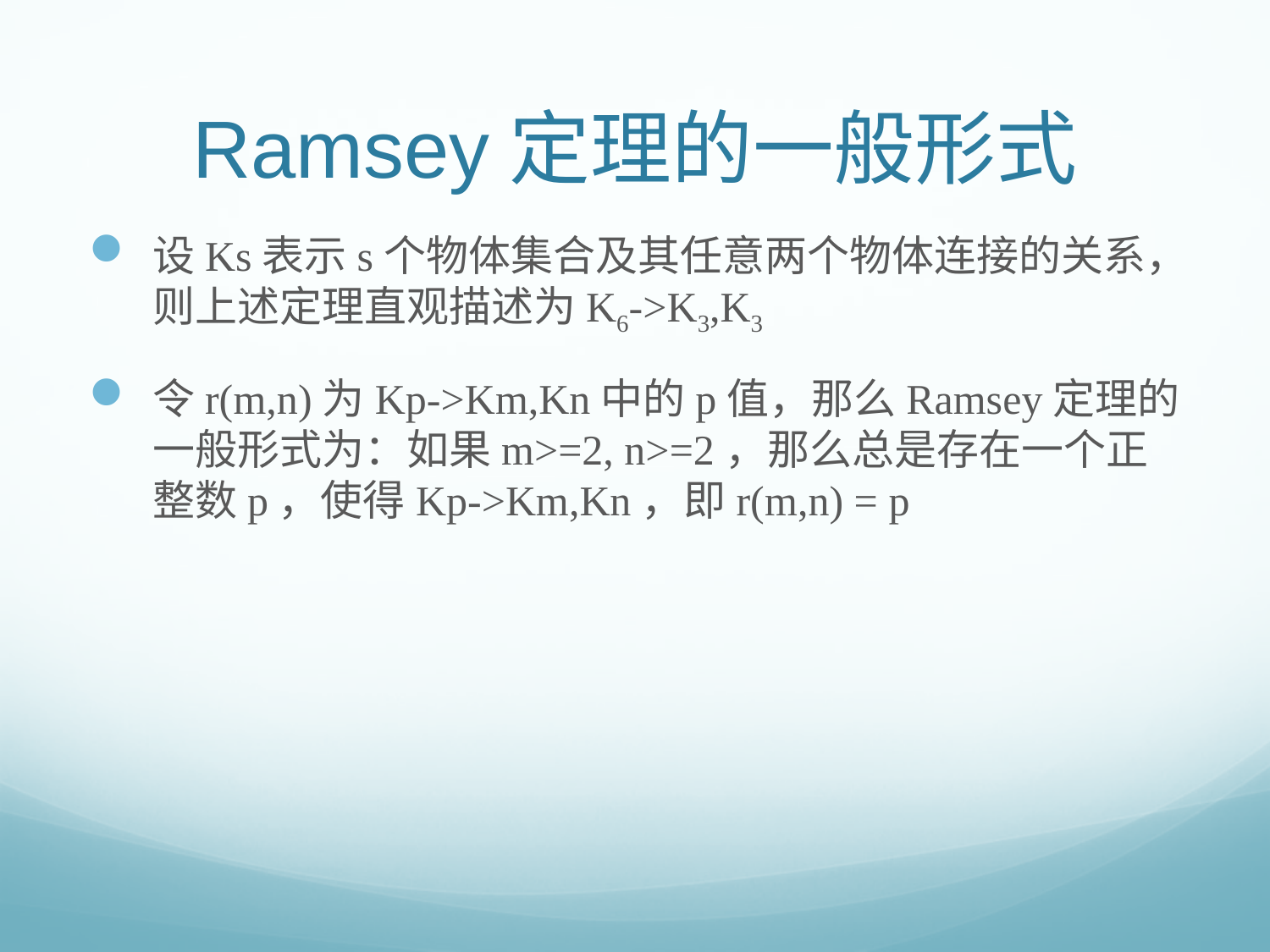

# Ramsey定理的一般形式
设Ks表示s个物体集合及其任意两个物体连接的关系，则上述定理直观描述为K6->K3,K3
令r(m,n)为Kp->Km,Kn中的p值，那么Ramsey定理的一般形式为：如果m>=2, n>=2，那么总是存在一个正整数p，使得Kp->Km,Kn，即r(m,n) = p